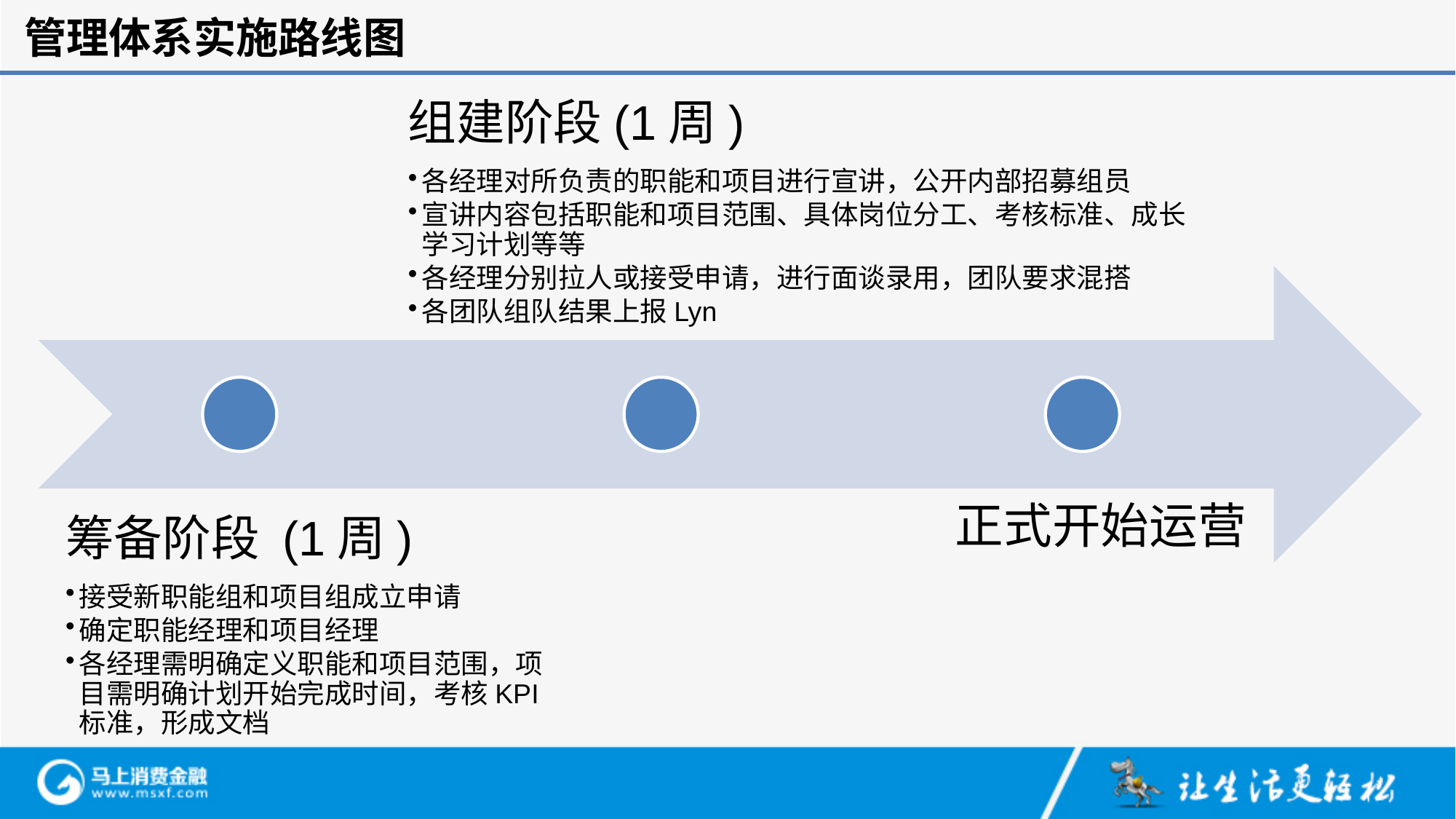

管理体系实施路线图
组建阶段(1周)
各经理对所负责的职能和项目进行宣讲，公开内部招募组员
宣讲内容包括职能和项目范围、具体岗位分工、考核标准、成长学习计划等等
各经理分别拉人或接受申请，进行面谈录用，团队要求混搭
各团队组队结果上报Lyn

正式开始运营

筹备阶段 (1周)
接受新职能组和项目组成立申请
确定职能经理和项目经理
各经理需明确定义职能和项目范围，项目需明确计划开始完成时间，考核KPI标准，形成文档